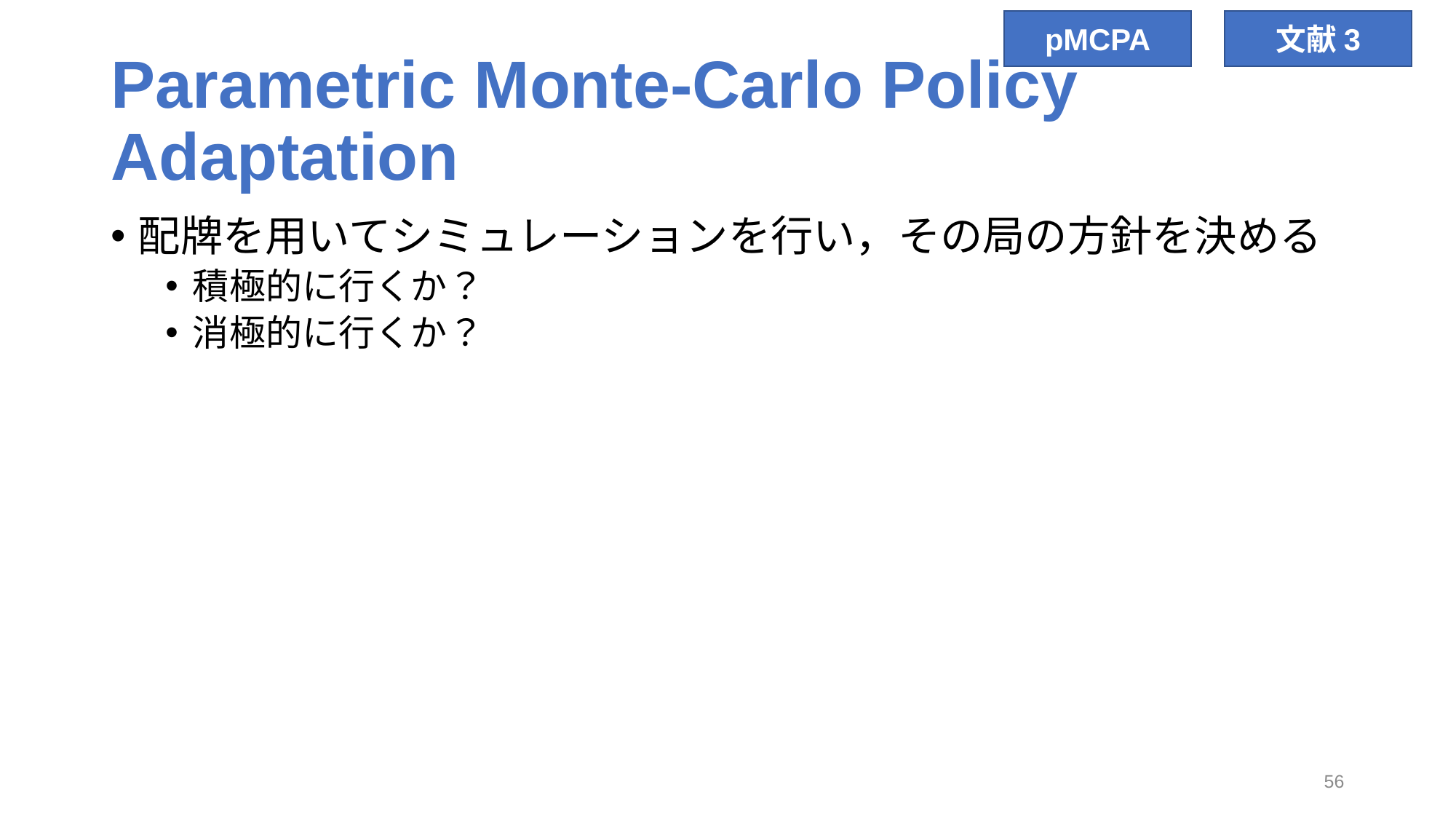

pMCPA
文献3
# Parametric Monte-Carlo Policy Adaptation
配牌を用いてシミュレーションを行い，その局の方針を決める
積極的に行くか？
消極的に行くか？
56